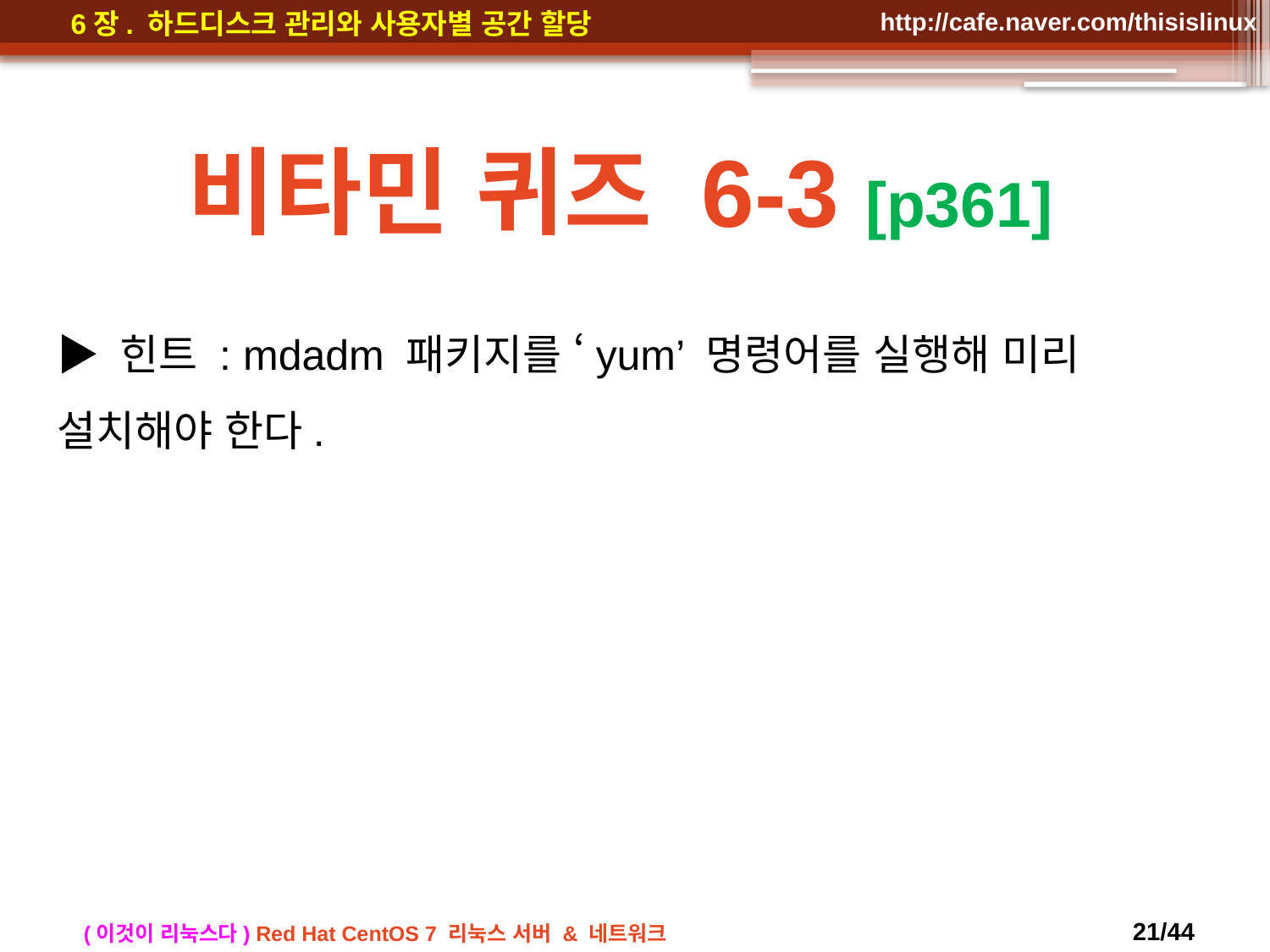

비타민 퀴즈 6-3 [p361]
▶ 힌트 : mdadm 패키지를 ‘yum’ 명령어를 실행해 미리 설치해야 한다.